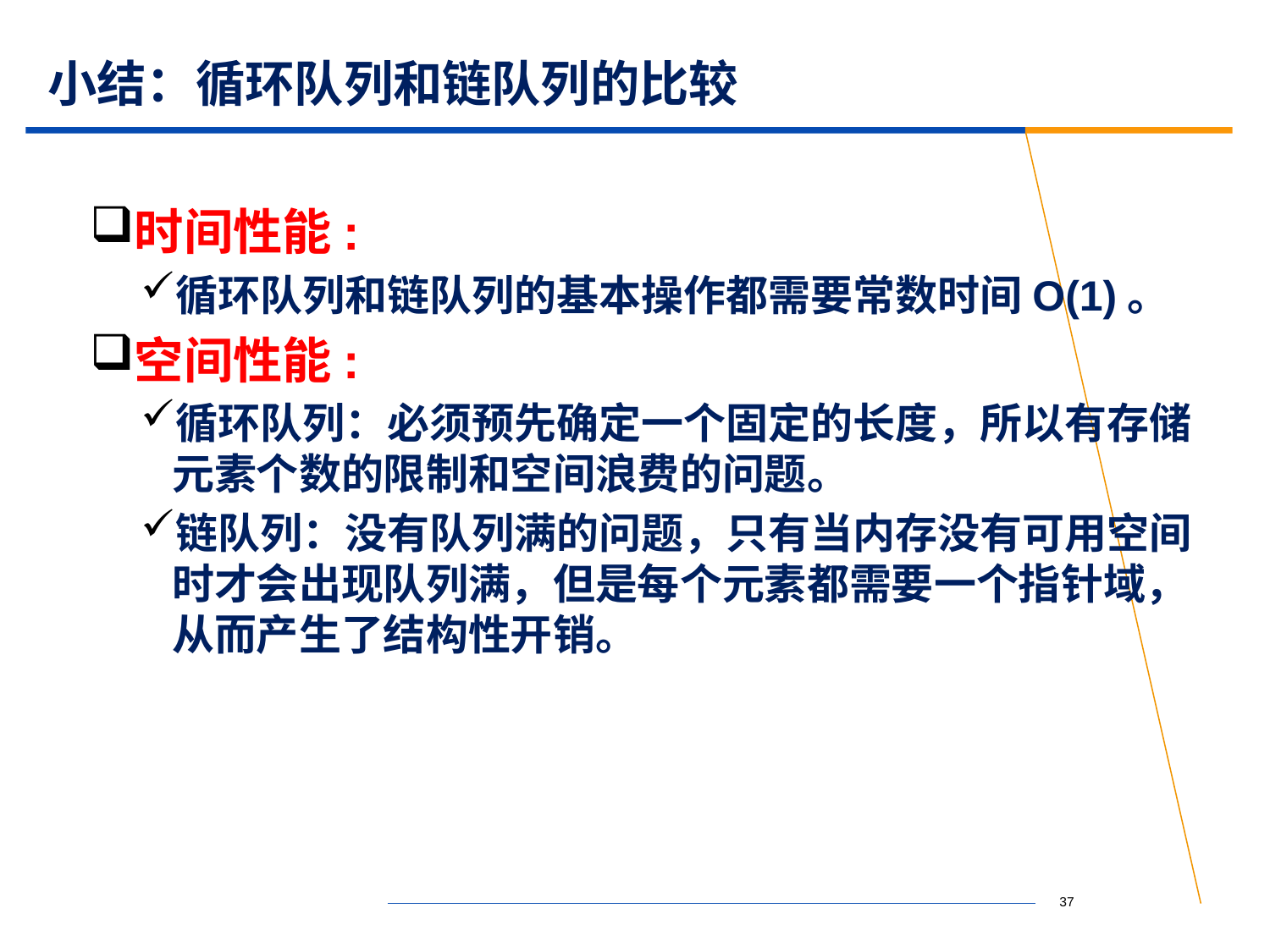

# 小结：循环队列和链队列的比较
时间性能:
循环队列和链队列的基本操作都需要常数时间O(1)。
空间性能:
循环队列：必须预先确定一个固定的长度，所以有存储元素个数的限制和空间浪费的问题。
链队列：没有队列满的问题，只有当内存没有可用空间时才会出现队列满，但是每个元素都需要一个指针域，从而产生了结构性开销。